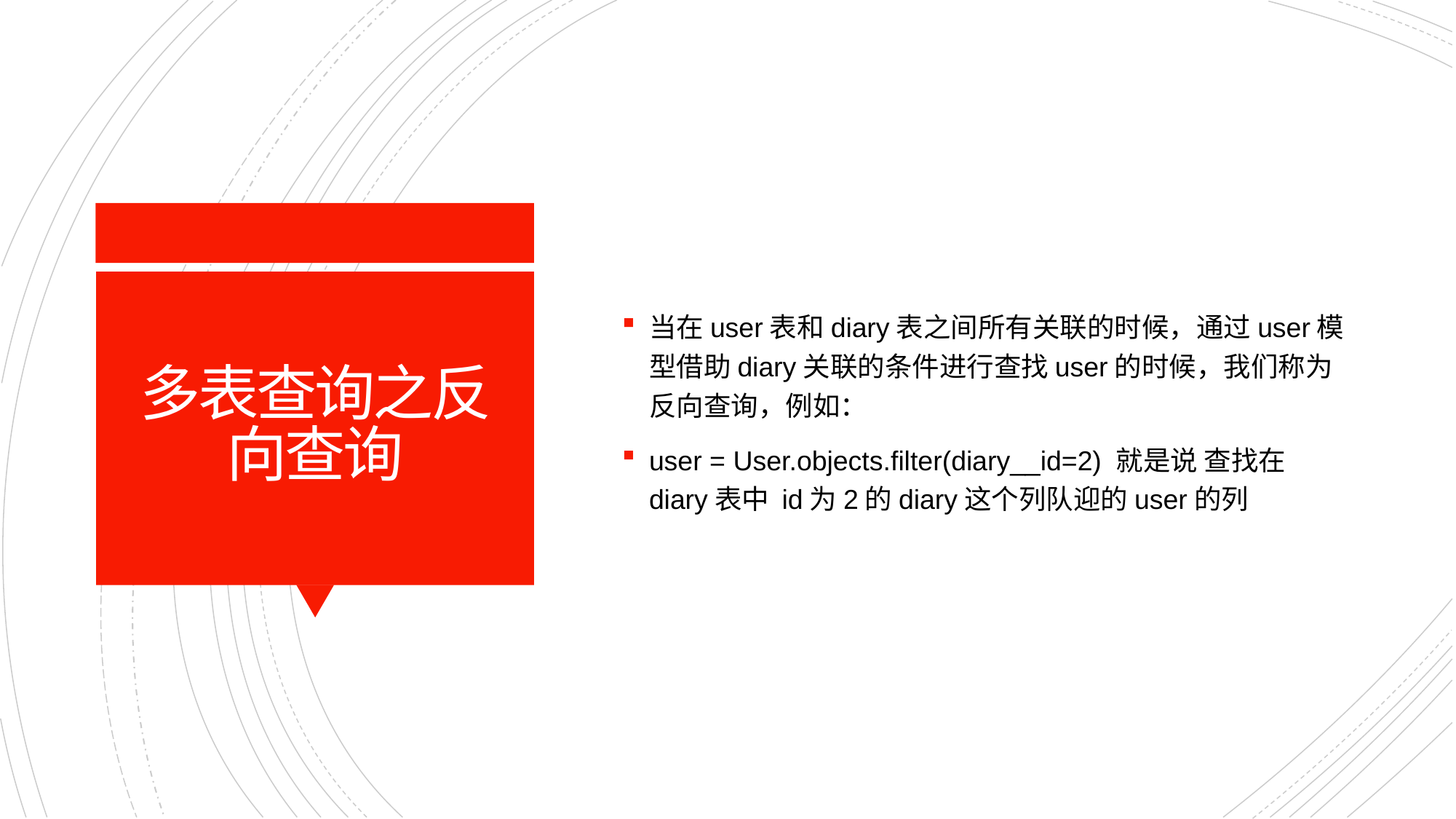

当在user表和diary表之间所有关联的时候，通过user模型借助diary关联的条件进行查找user的时候，我们称为反向查询，例如：
user = User.objects.filter(diary__id=2) 就是说 查找在diary表中 id为2的diary这个列队迎的user的列
# 多表查询之反向查询